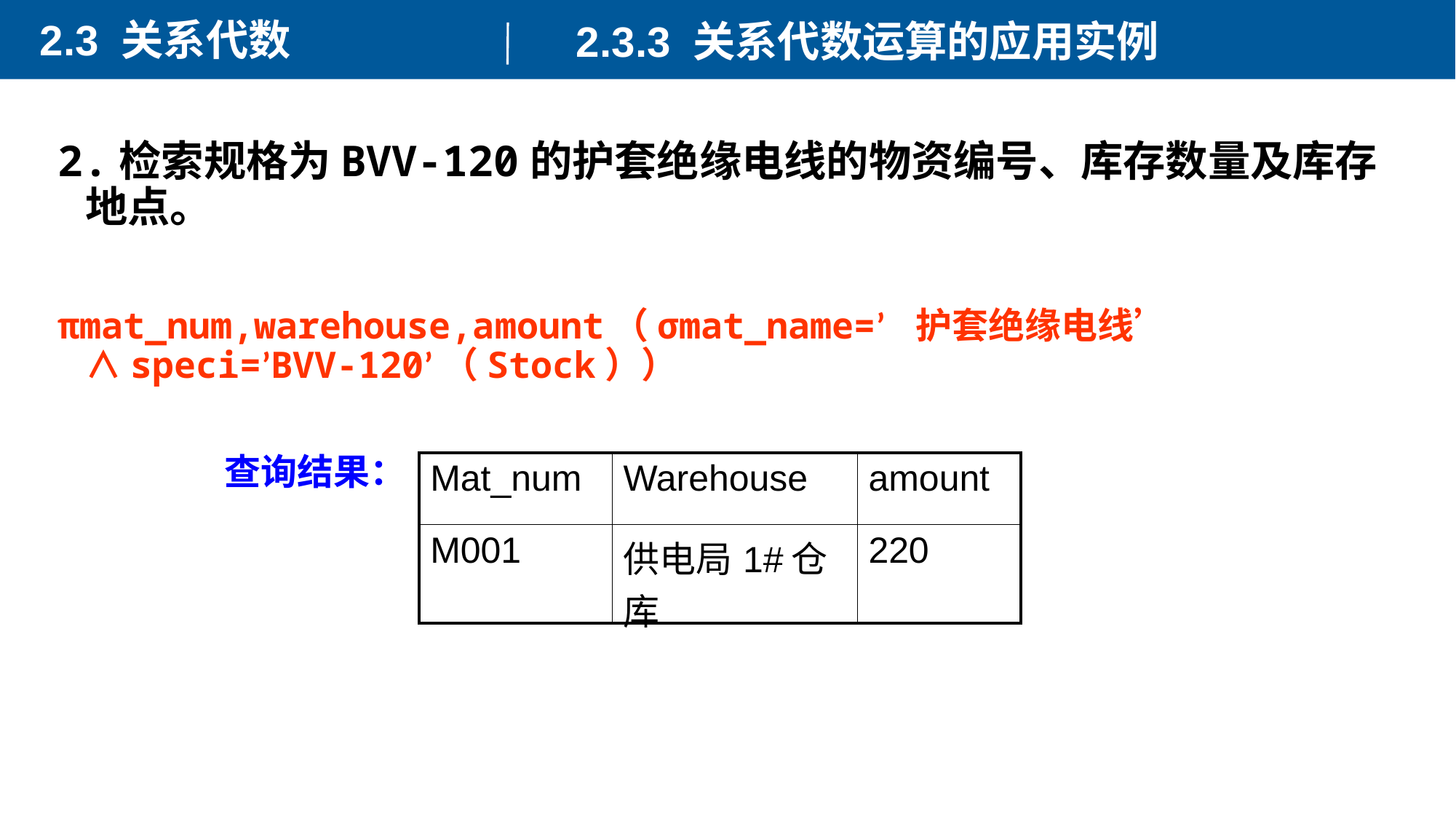

2.3 关系代数
2.3.3 关系代数运算的应用实例
2.检索规格为BVV-120的护套绝缘电线的物资编号、库存数量及库存地点。

πmat_num,warehouse,amount（σmat_name=’ 护套绝缘电线’ ∧speci=’BVV-120’（Stock））
查询结果：
| Mat\_num | Warehouse | amount |
| --- | --- | --- |
| M001 | 供电局1#仓库 | 220 |